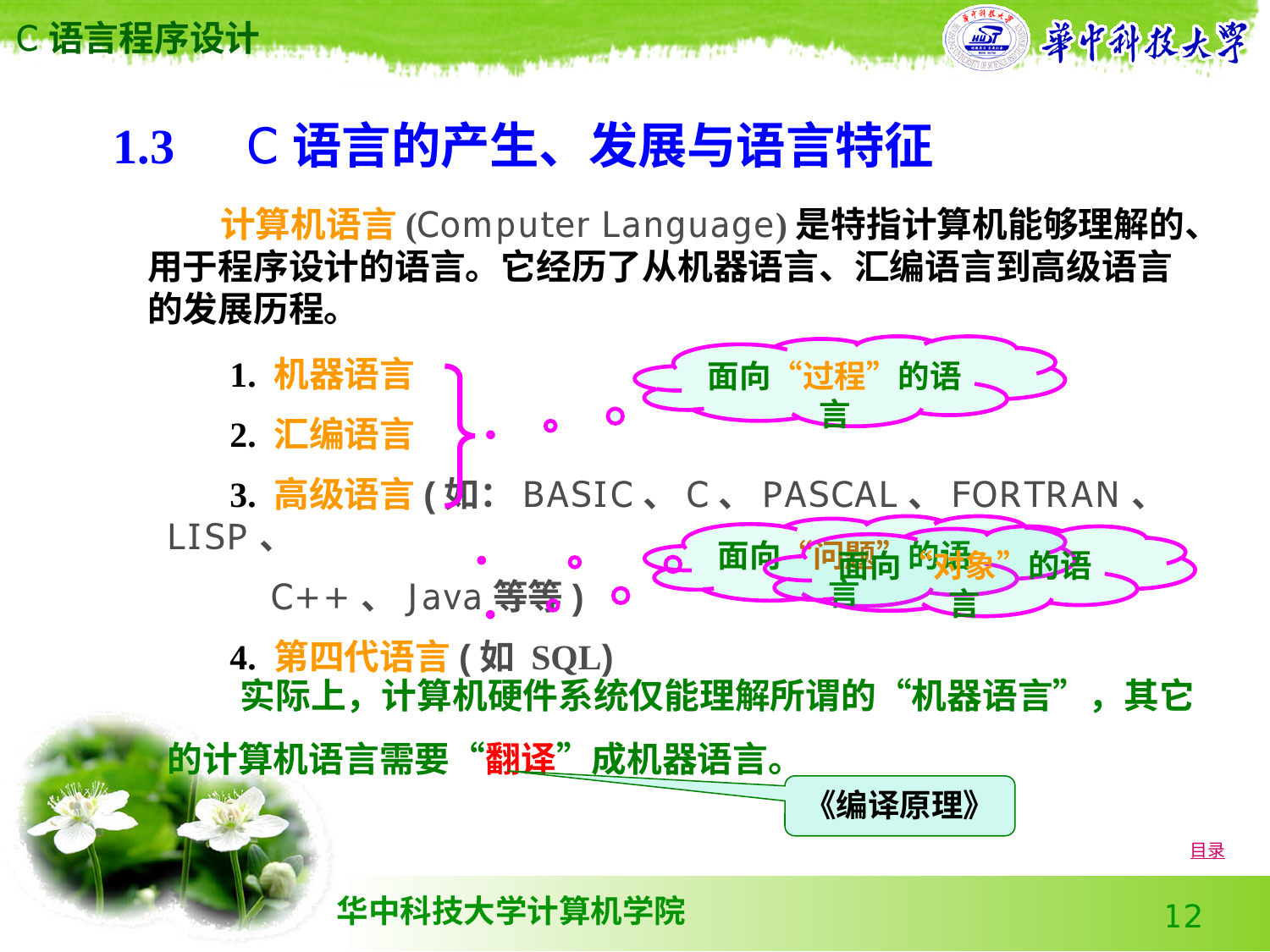

1.3　C语言的产生、发展与语言特征
        计算机语言(Computer Language)是特指计算机能够理解的、用于程序设计的语言。它经历了从机器语言、汇编语言到高级语言的发展历程。
面向“过程”的语言

       1. 机器语言
       2. 汇编语言
       3. 高级语言(如：BASIC、C、PASCAL、FORTRAN、LISP、
          C++、Java等等)
       4. 第四代语言(如 SQL)
面向“问题”的语言
面向“对象”的语言
        实际上，计算机硬件系统仅能理解所谓的“机器语言”，其它的计算机语言需要“翻译”成机器语言。
《编译原理》
目录
12